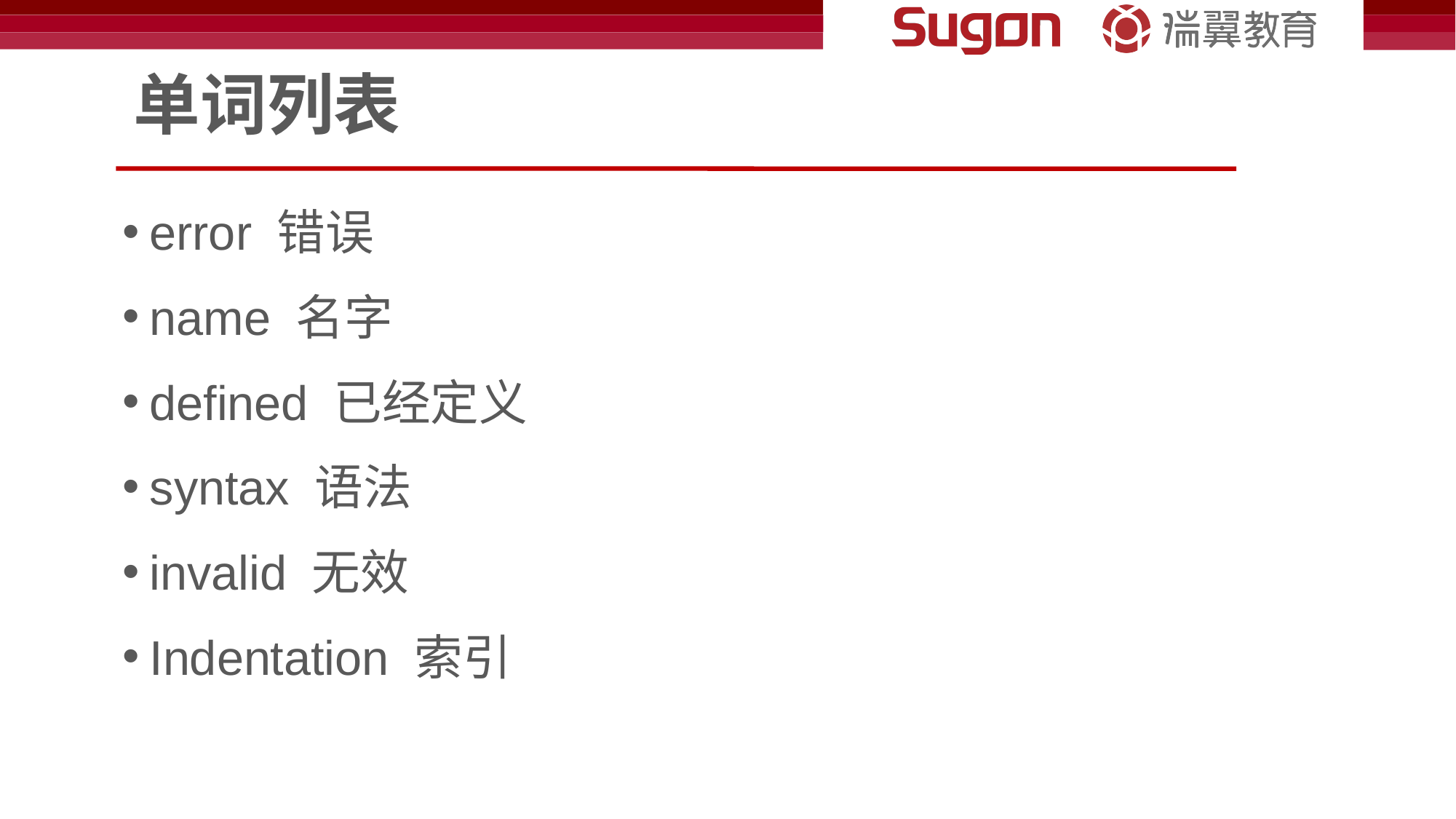

# 单词列表
error 错误
name 名字
defined 已经定义
syntax 语法
invalid 无效
Indentation 索引